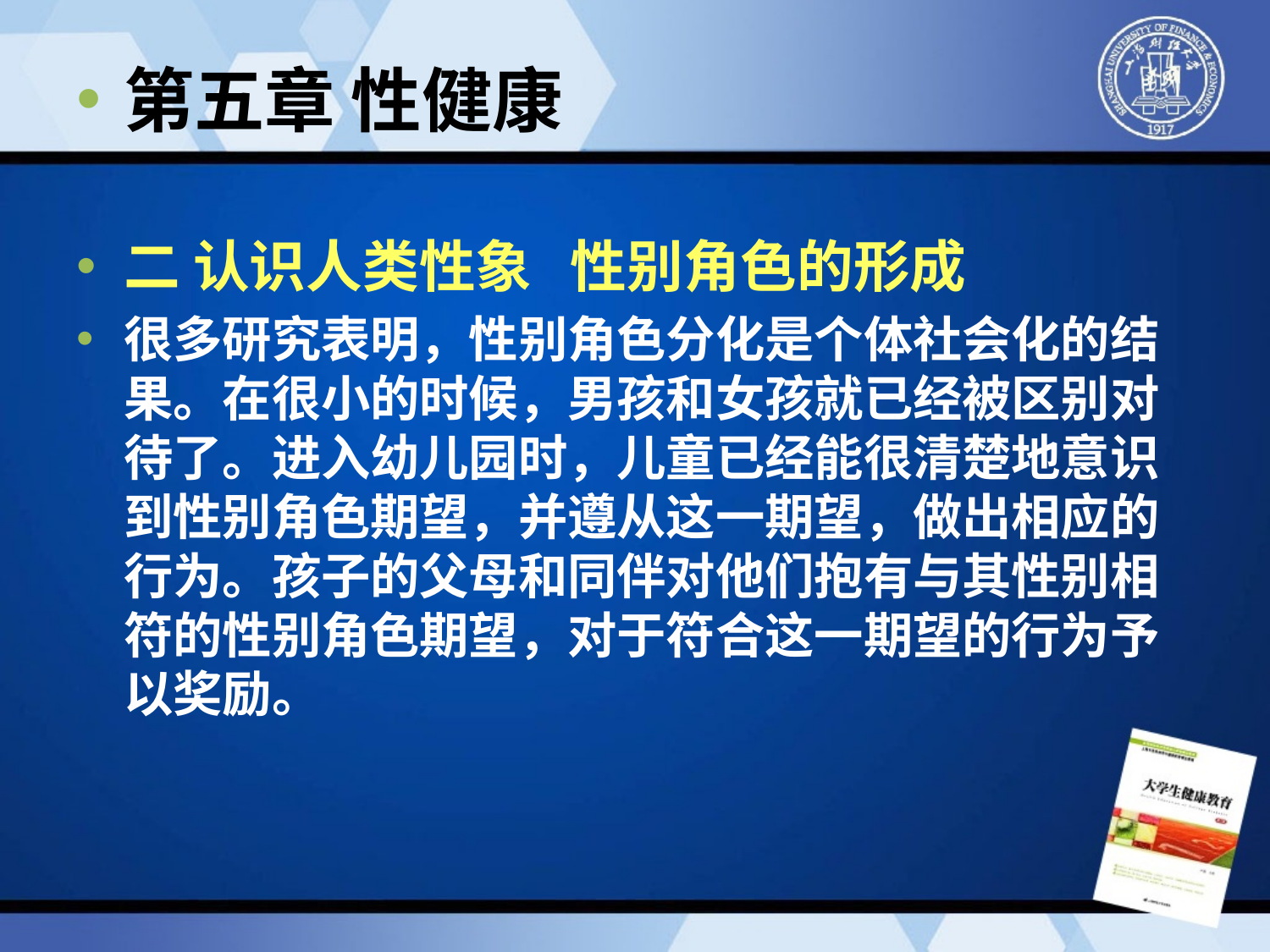

第五章 性健康

二 认识人类性象   性别角色的形成
很多研究表明，性别角色分化是个体社会化的结果。在很小的时候，男孩和女孩就已经被区别对待了。进入幼儿园时，儿童已经能很清楚地意识到性别角色期望，并遵从这一期望，做出相应的行为。孩子的父母和同伴对他们抱有与其性别相符的性别角色期望，对于符合这一期望的行为予以奖励。